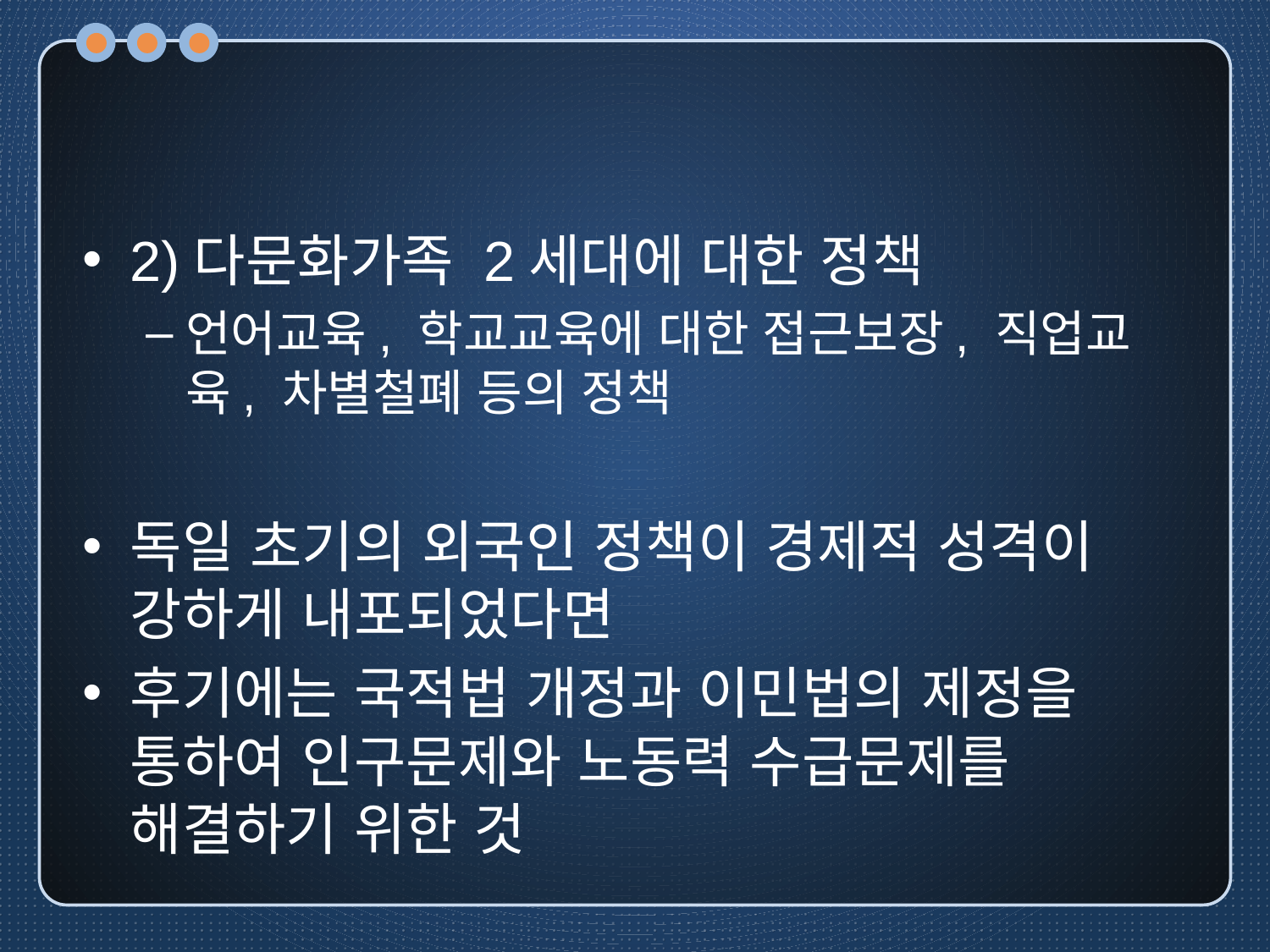

#
2)다문화가족 2세대에 대한 정책
언어교육, 학교교육에 대한 접근보장, 직업교 육, 차별철폐 등의 정책

독일 초기의 외국인 정책이 경제적 성격이 강하게 내포되었다면
후기에는 국적법 개정과 이민법의 제정을 통하여 인구문제와 노동력 수급문제를 해결하기 위한 것